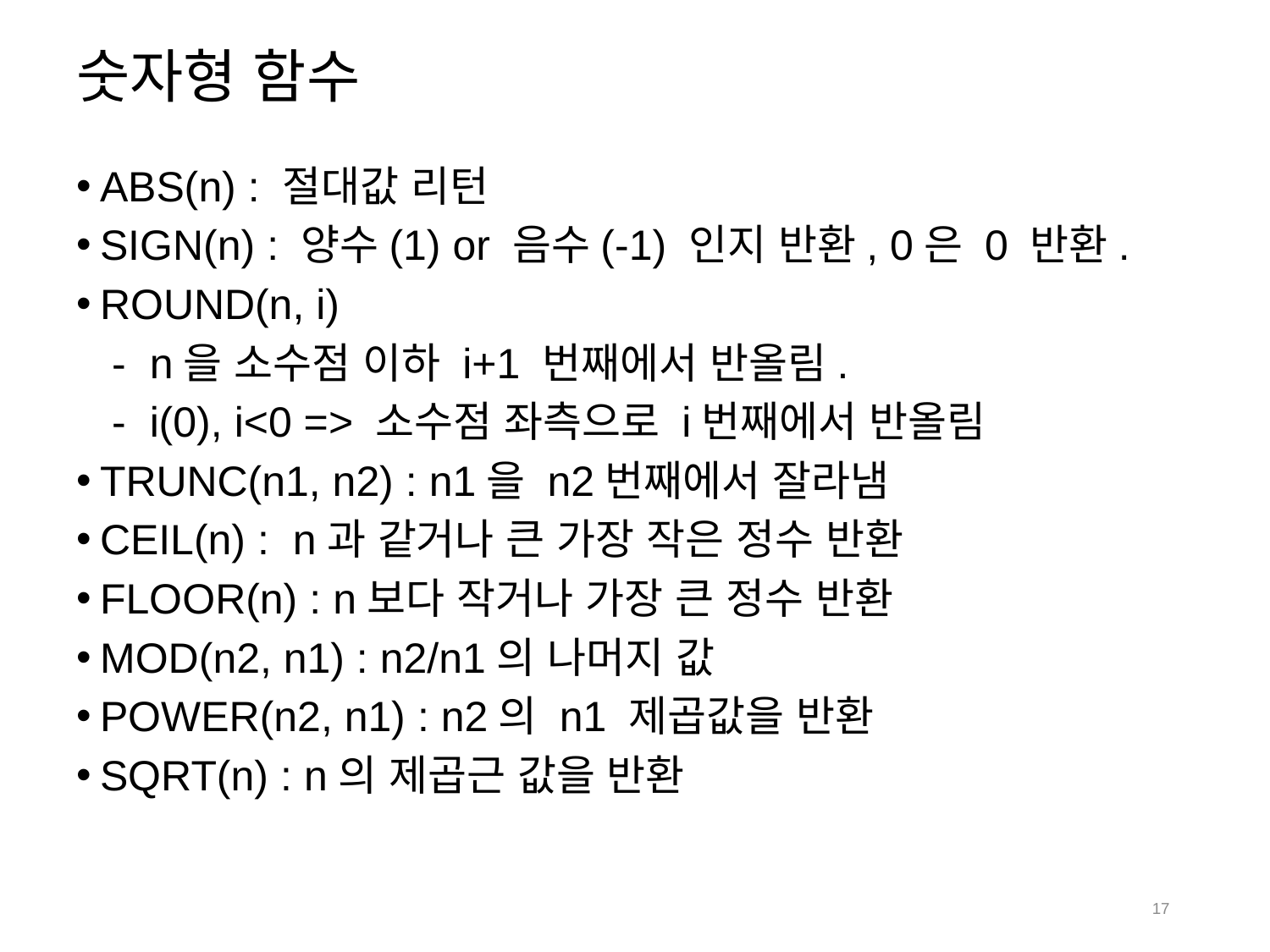

# 숫자형 함수
ABS(n) : 절대값 리턴
SIGN(n) : 양수(1) or 음수(-1) 인지 반환, 0은 0 반환.
ROUND(n, i)
   -  n을 소수점 이하 i+1 번째에서 반올림.
   -  i(0), i<0 => 소수점 좌측으로 i번째에서 반올림
TRUNC(n1, n2) : n1을 n2번째에서 잘라냄
CEIL(n) :  n과 같거나 큰 가장 작은 정수 반환
FLOOR(n) : n보다 작거나 가장 큰 정수 반환
MOD(n2, n1) : n2/n1의 나머지 값
POWER(n2, n1) : n2의 n1 제곱값을 반환
SQRT(n) : n의 제곱근 값을 반환
17